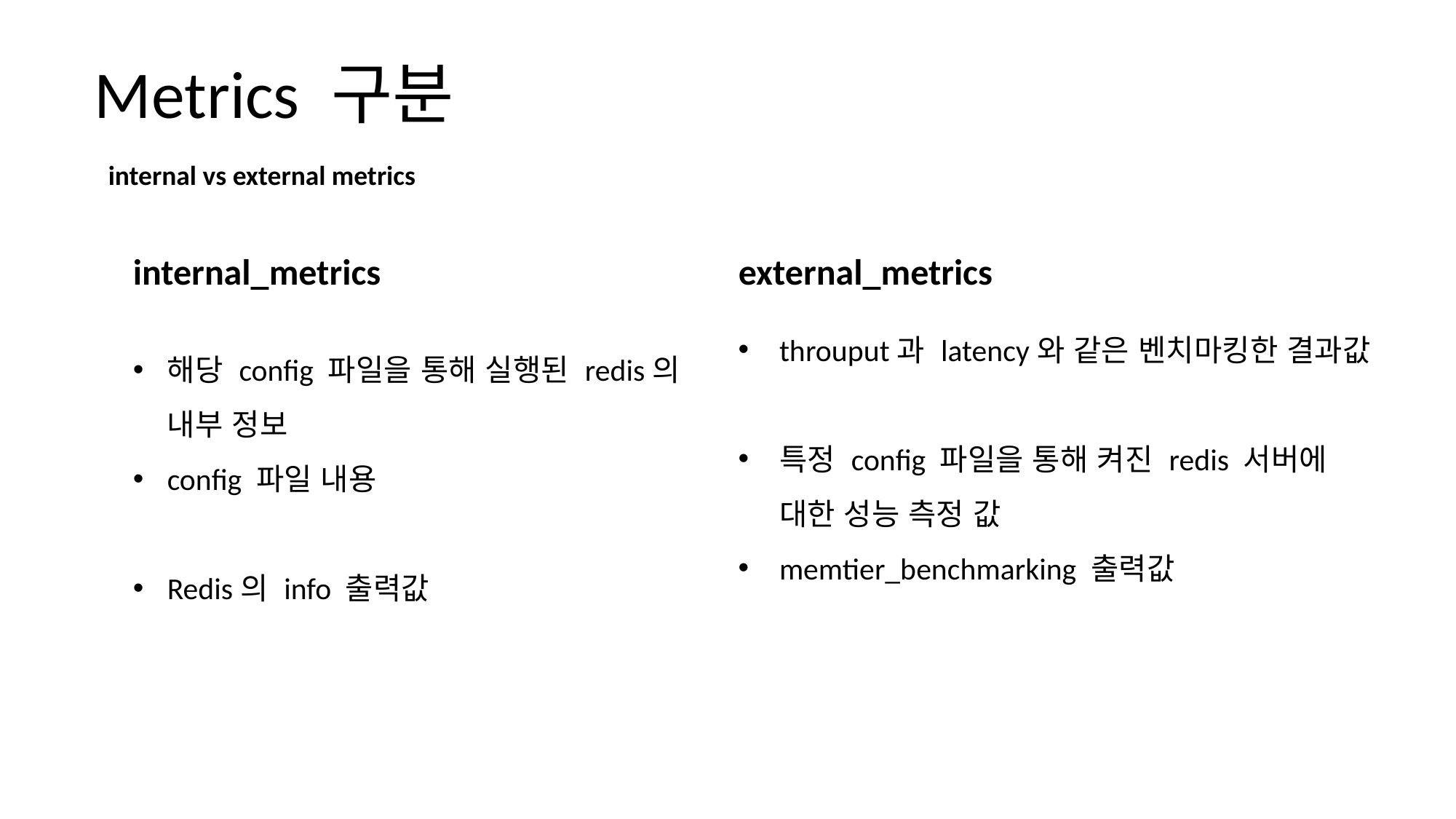

# Metrics 구분
internal vs external metrics
internal_metrics
해당 config 파일을 통해 실행된 redis의 내부 정보
config 파일 내용

Redis의 info 출력값

external_metrics
throuput과 latency와 같은 벤치마킹한 결과값

특정 config 파일을 통해 켜진 redis 서버에 대한 성능 측정 값
memtier_benchmarking 출력값